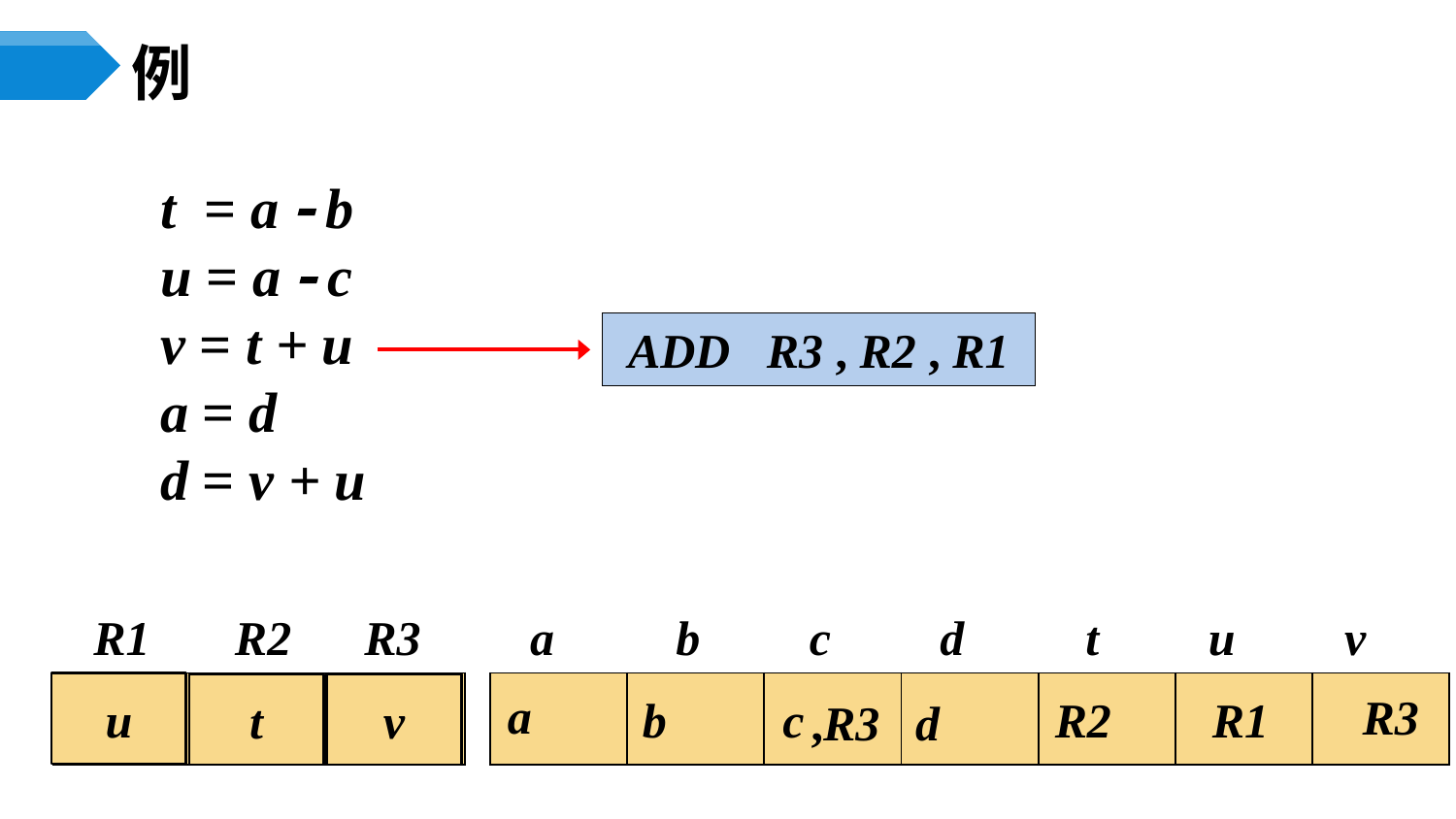

# 例
t  = a − b
u = a − c
v = t + u
a = d
d = v + u

ADD   R3 , R2 , R1
   R1       R2      R3         a          b         c         d          t         u         v
u
|  |  |  |
| --- | --- | --- |
|  |  |  |  |  |  |  |
| --- | --- | --- | --- | --- | --- | --- |
t
v
a
b
a
c
R3
c
R2
R1
b
,R3
d